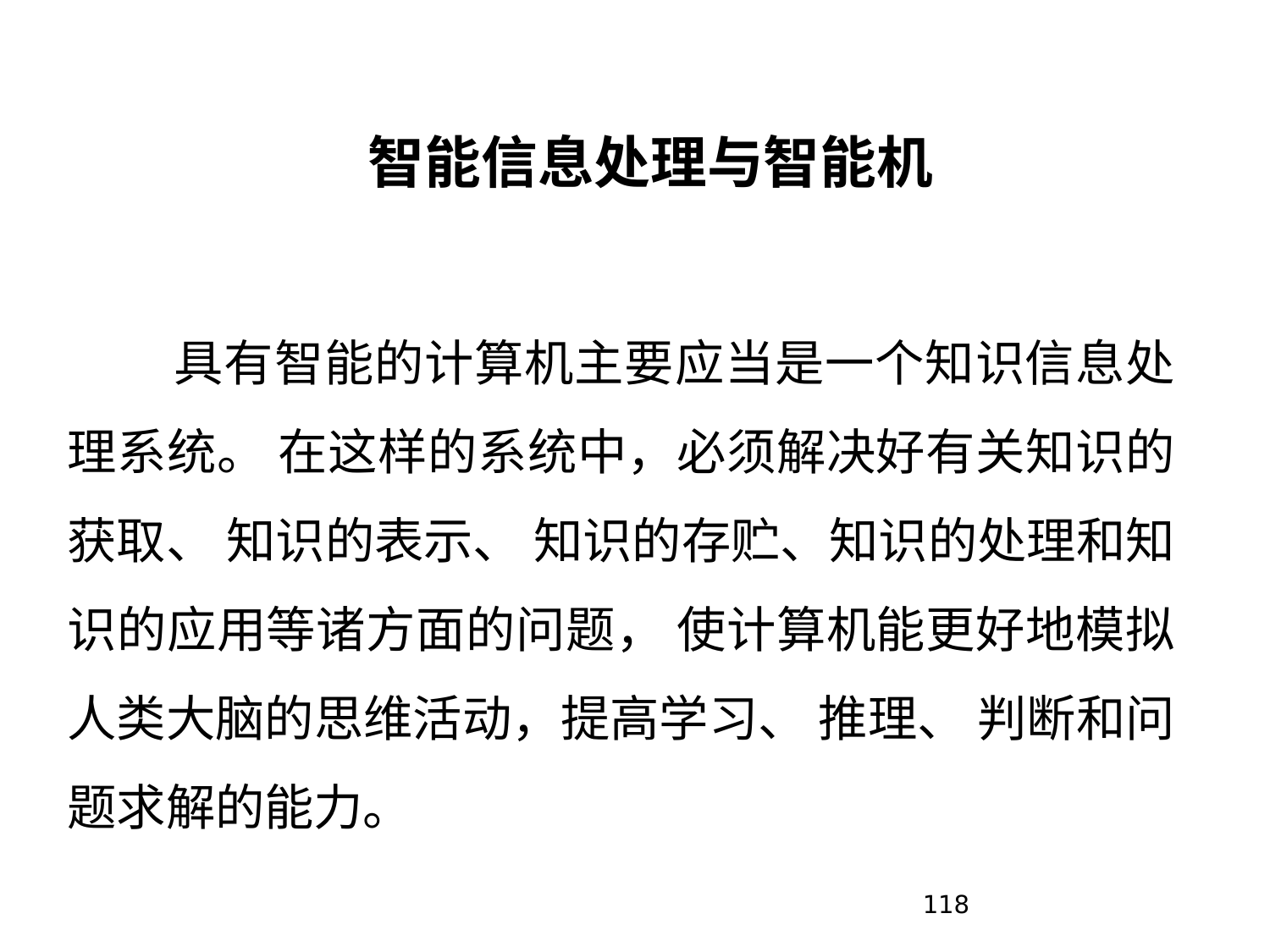

智能信息处理与智能机
        具有智能的计算机主要应当是一个知识信息处理系统。 在这样的系统中，必须解决好有关知识的获取、 知识的表示、 知识的存贮、知识的处理和知识的应用等诸方面的问题， 使计算机能更好地模拟人类大脑的思维活动，提高学习、 推理、 判断和问题求解的能力。
118